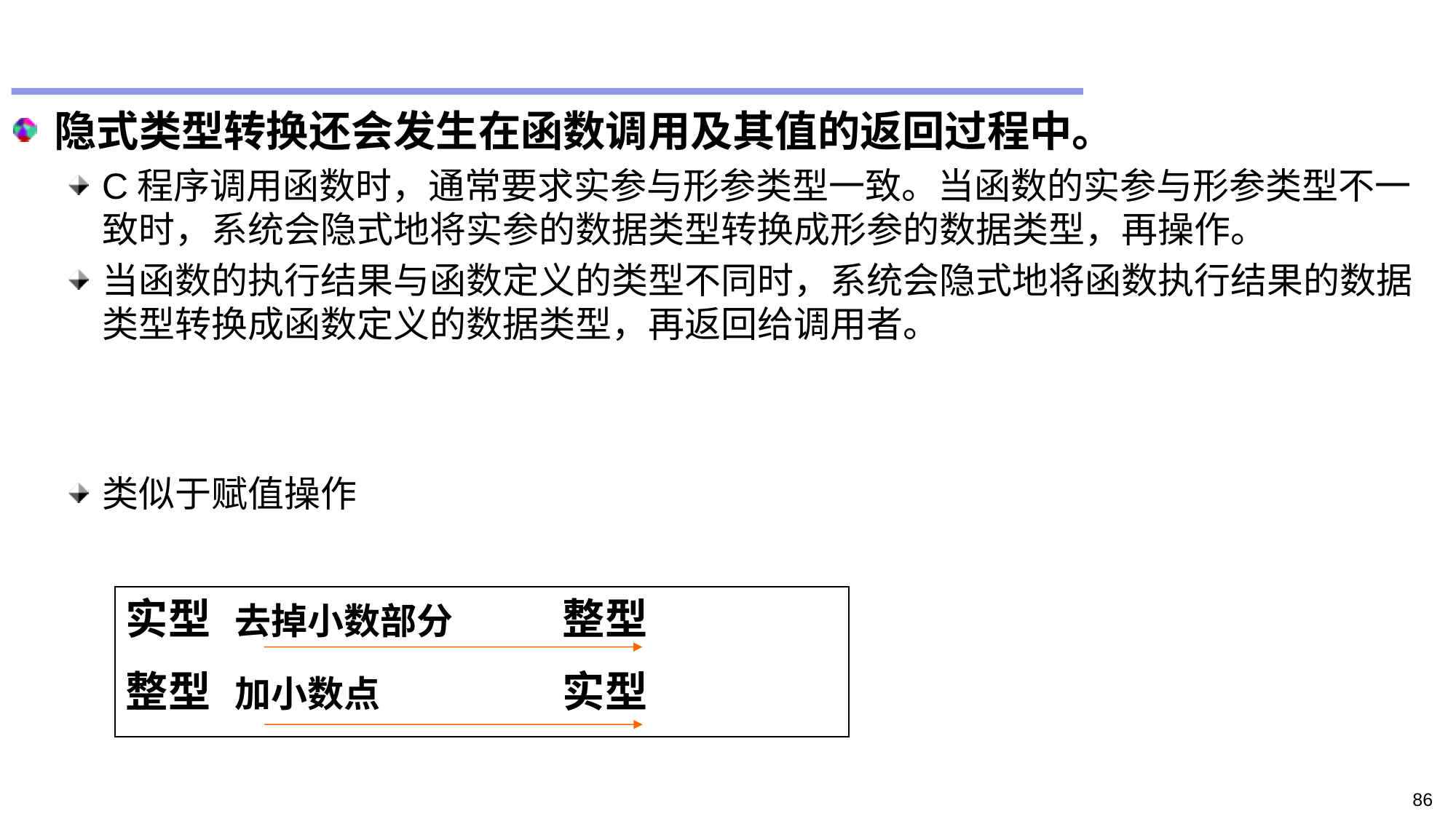

#
隐式类型转换还会发生在函数调用及其值的返回过程中。
C程序调用函数时，通常要求实参与形参类型一致。当函数的实参与形参类型不一致时，系统会隐式地将实参的数据类型转换成形参的数据类型，再操作。
当函数的执行结果与函数定义的类型不同时，系统会隐式地将函数执行结果的数据类型转换成函数定义的数据类型，再返回给调用者。

类似于赋值操作
实型  	去掉小数部分  	整型
整型  	加小数点        	实型

86